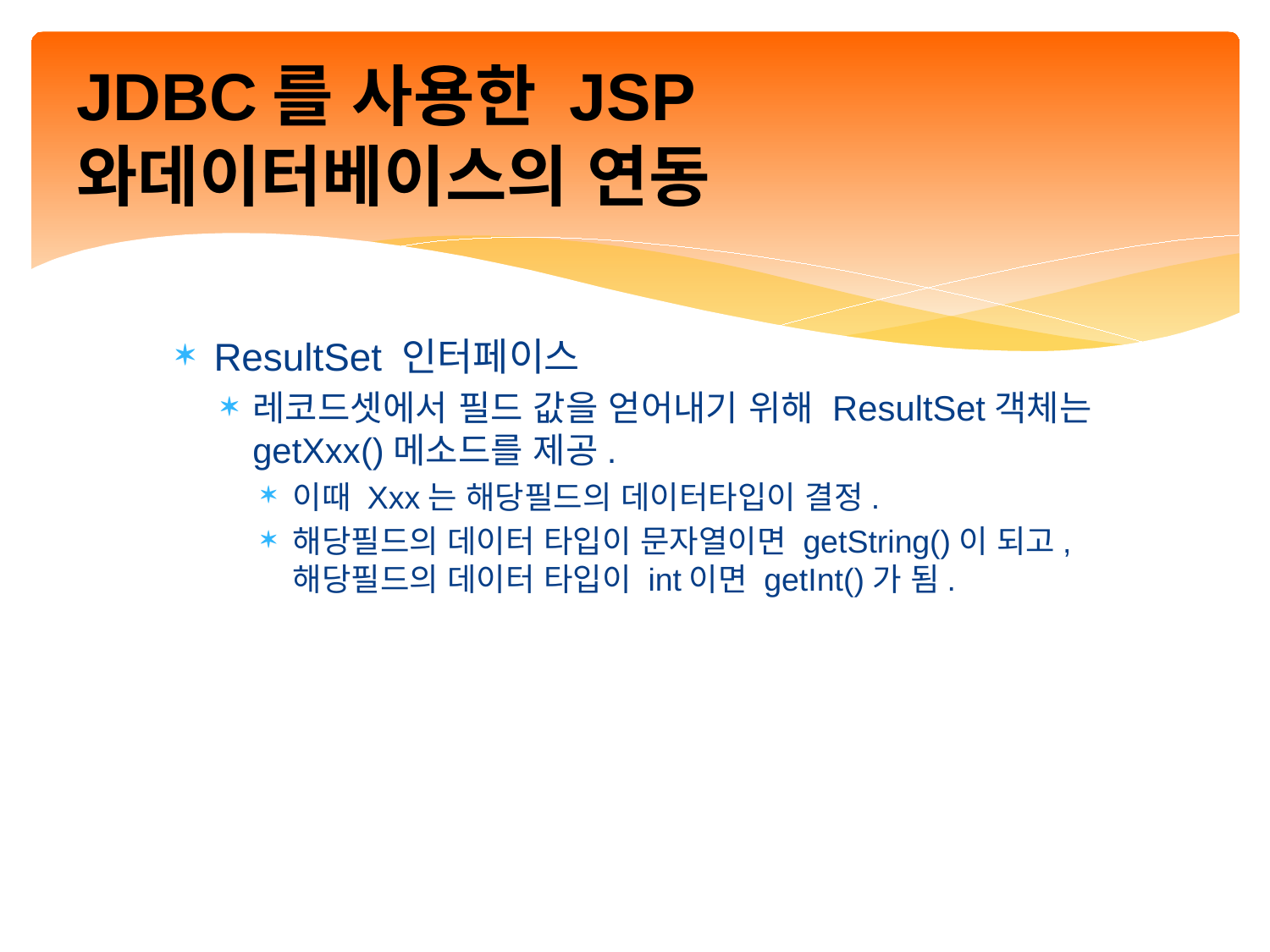

# JDBC를 사용한 JSP와데이터베이스의 연동
ResultSet 인터페이스
레코드셋에서 필드 값을 얻어내기 위해 ResultSet객체는 getXxx()메소드를 제공.
이때 Xxx는 해당필드의 데이터타입이 결정.
해당필드의 데이터 타입이 문자열이면 getString()이 되고, 해당필드의 데이터 타입이 int이면 getInt()가 됨.